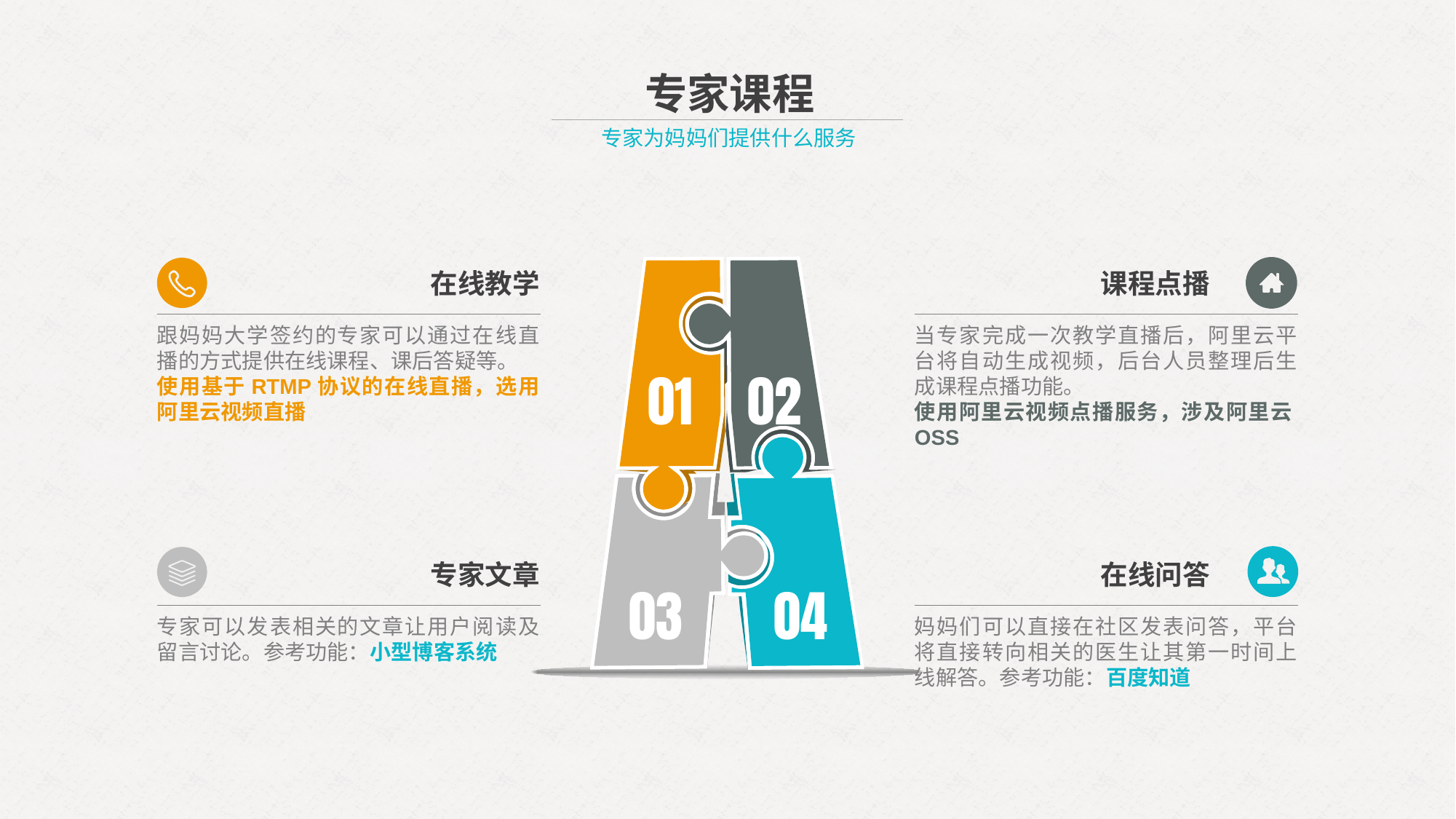

专家课程
专家为妈妈们提供什么服务

01
02

03
04

在线教学
课程点播
跟妈妈大学签约的专家可以通过在线直播的方式提供在线课程、课后答疑等。
使用基于RTMP协议的在线直播，选用阿里云视频直播
当专家完成一次教学直播后，阿里云平台将自动生成视频，后台人员整理后生成课程点播功能。
使用阿里云视频点播服务，涉及阿里云OSS

专家文章
在线问答
专家可以发表相关的文章让用户阅读及留言讨论。参考功能：小型博客系统
妈妈们可以直接在社区发表问答，平台将直接转向相关的医生让其第一时间上线解答。参考功能：百度知道